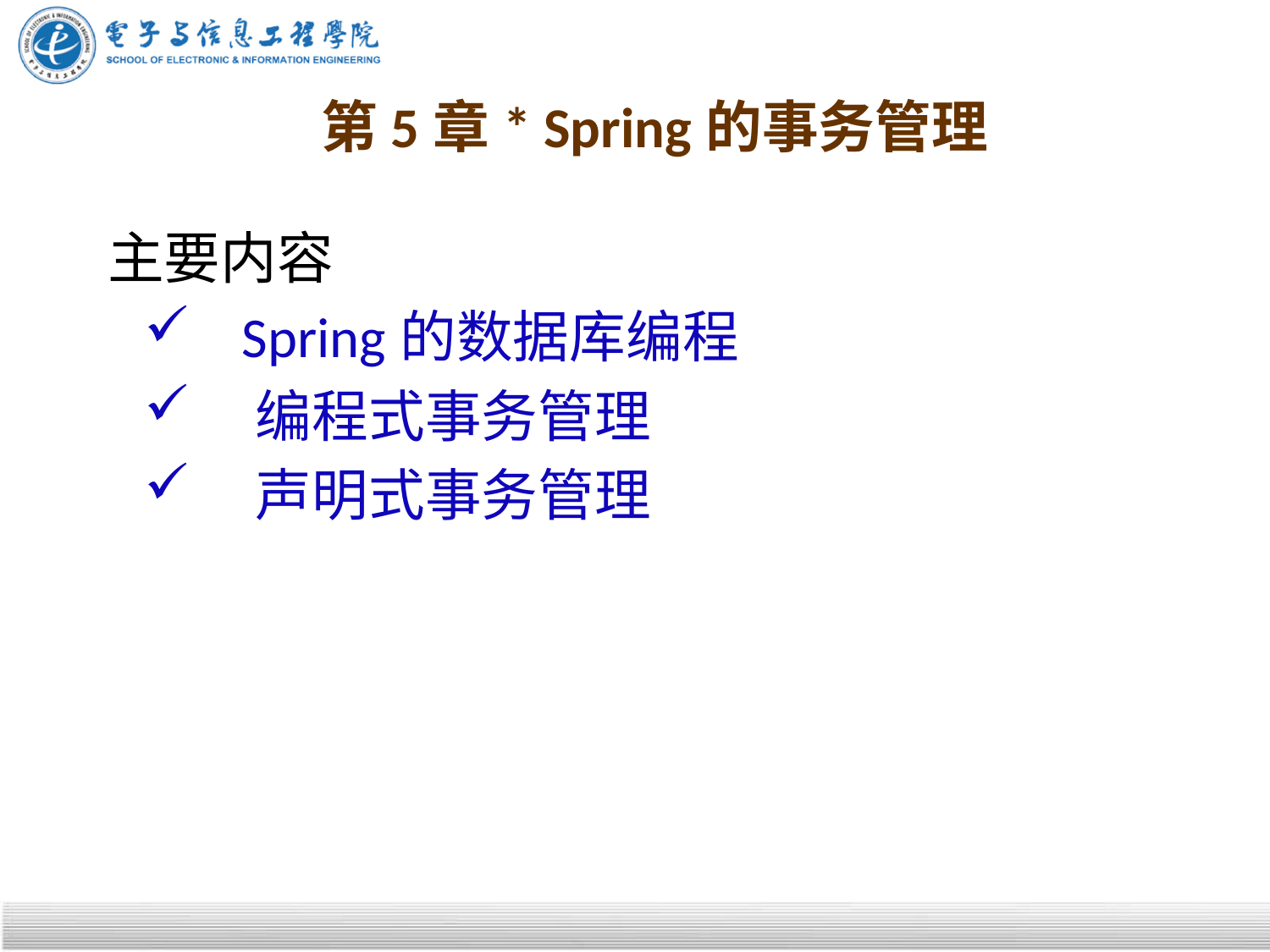

# 第5章* Spring的事务管理
主要内容
    Spring的数据库编程
    编程式事务管理
    声明式事务管理